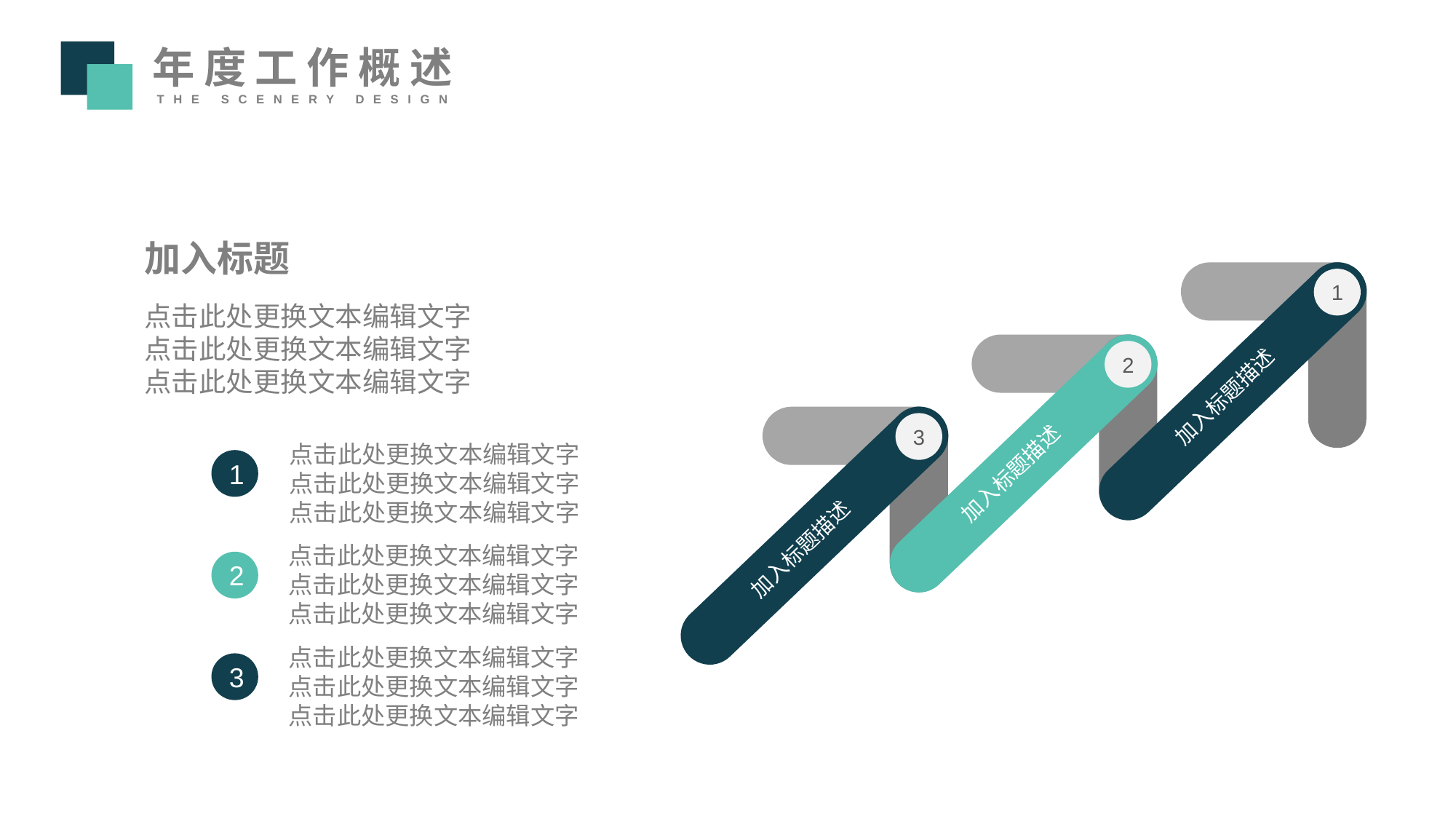

年度工作概述
THE Scenery DESIGN

加入标题

点击此处更换文本编辑文字
点击此处更换文本编辑文字
点击此处更换文本编辑文字

1

2

加入标题描述

3
点击此处更换文本编辑文字
点击此处更换文本编辑文字
点击此处更换文本编辑文字

1
加入标题描述

加入标题描述
点击此处更换文本编辑文字
点击此处更换文本编辑文字
点击此处更换文本编辑文字
2
点击此处更换文本编辑文字
点击此处更换文本编辑文字
点击此处更换文本编辑文字
3